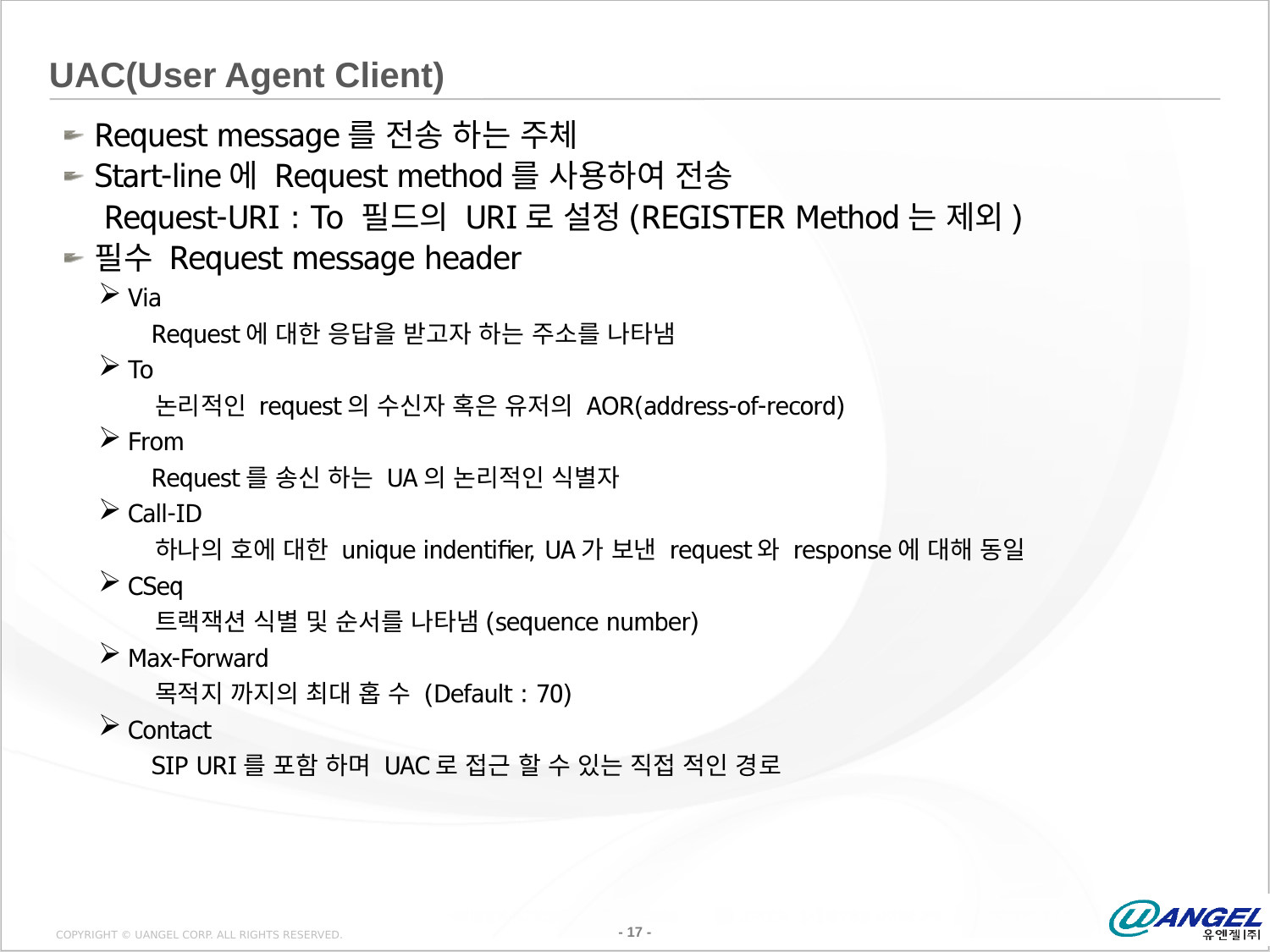

# UAC(User Agent Client)
Request message를 전송 하는 주체
Start-line에 Request method를 사용하여 전송
    Request-URI : To 필드의 URI로 설정(REGISTER Method는 제외)
필수 Request message header
Via
   Request에 대한 응답을 받고자 하는 주소를 나타냄
To
   논리적인 request의 수신자 혹은 유저의 AOR(address-of-record)
From
   Request를 송신 하는 UA의 논리적인 식별자
Call-ID
   하나의 호에 대한 unique indentifier, UA가 보낸 request와 response에 대해 동일
CSeq
   트랙잭션 식별 및 순서를 나타냄(sequence number)
Max-Forward
   목적지 까지의 최대 홉 수 (Default : 70)
Contact
   SIP URI를 포함 하며 UAC로 접근 할 수 있는 직접 적인 경로